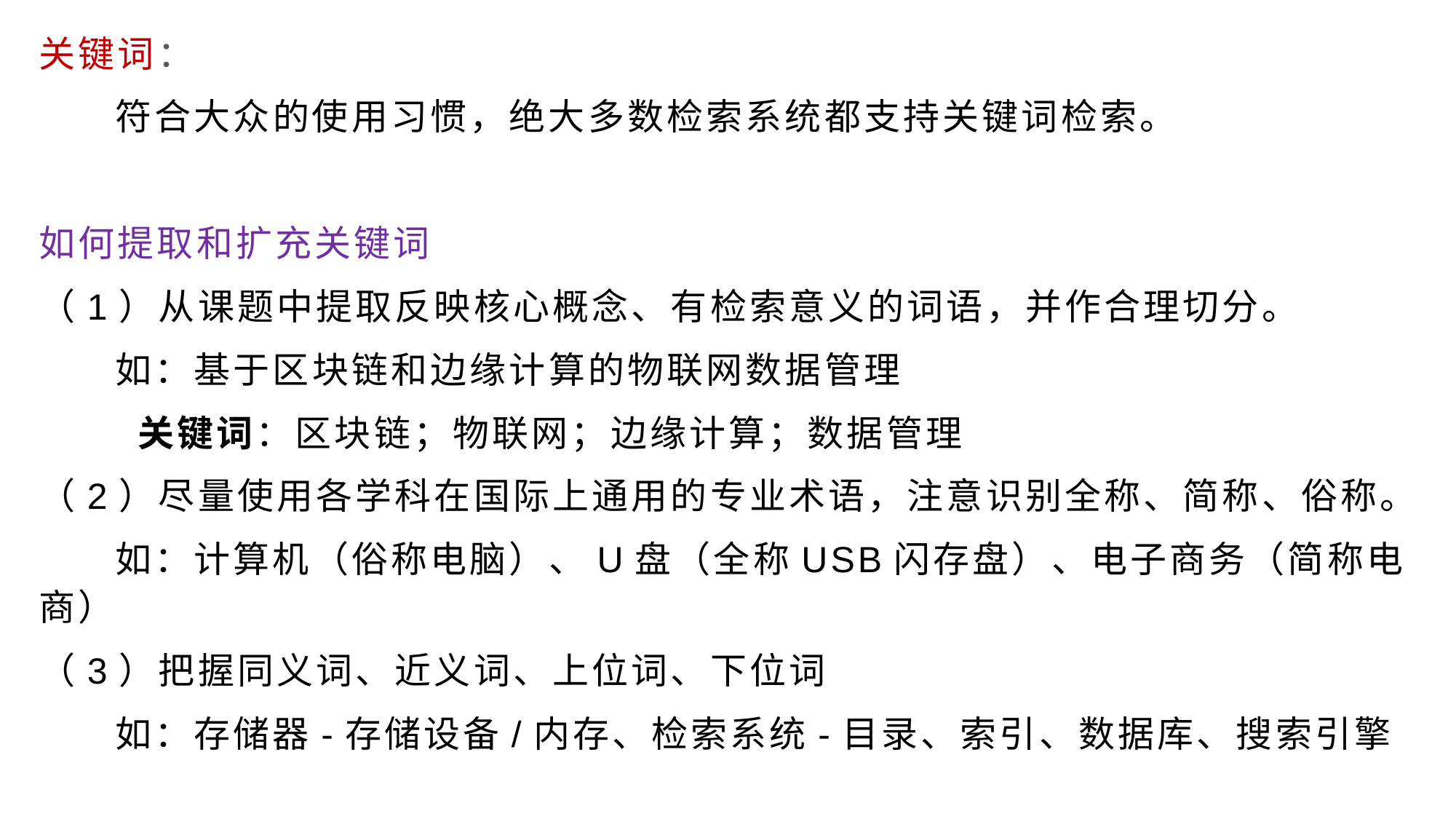

关键词：
      符合大众的使用习惯，绝大多数检索系统都支持关键词检索。

如何提取和扩充关键词
（1）从课题中提取反映核心概念、有检索意义的词语，并作合理切分。
      如：基于区块链和边缘计算的物联网数据管理
        关键词：区块链；物联网；边缘计算；数据管理
（2）尽量使用各学科在国际上通用的专业术语，注意识别全称、简称、俗称。
      如：计算机（俗称电脑）、U盘（全称USB闪存盘）、电子商务（简称电商）
（3）把握同义词、近义词、上位词、下位词
      如：存储器-存储设备/内存、检索系统-目录、索引、数据库、搜索引擎